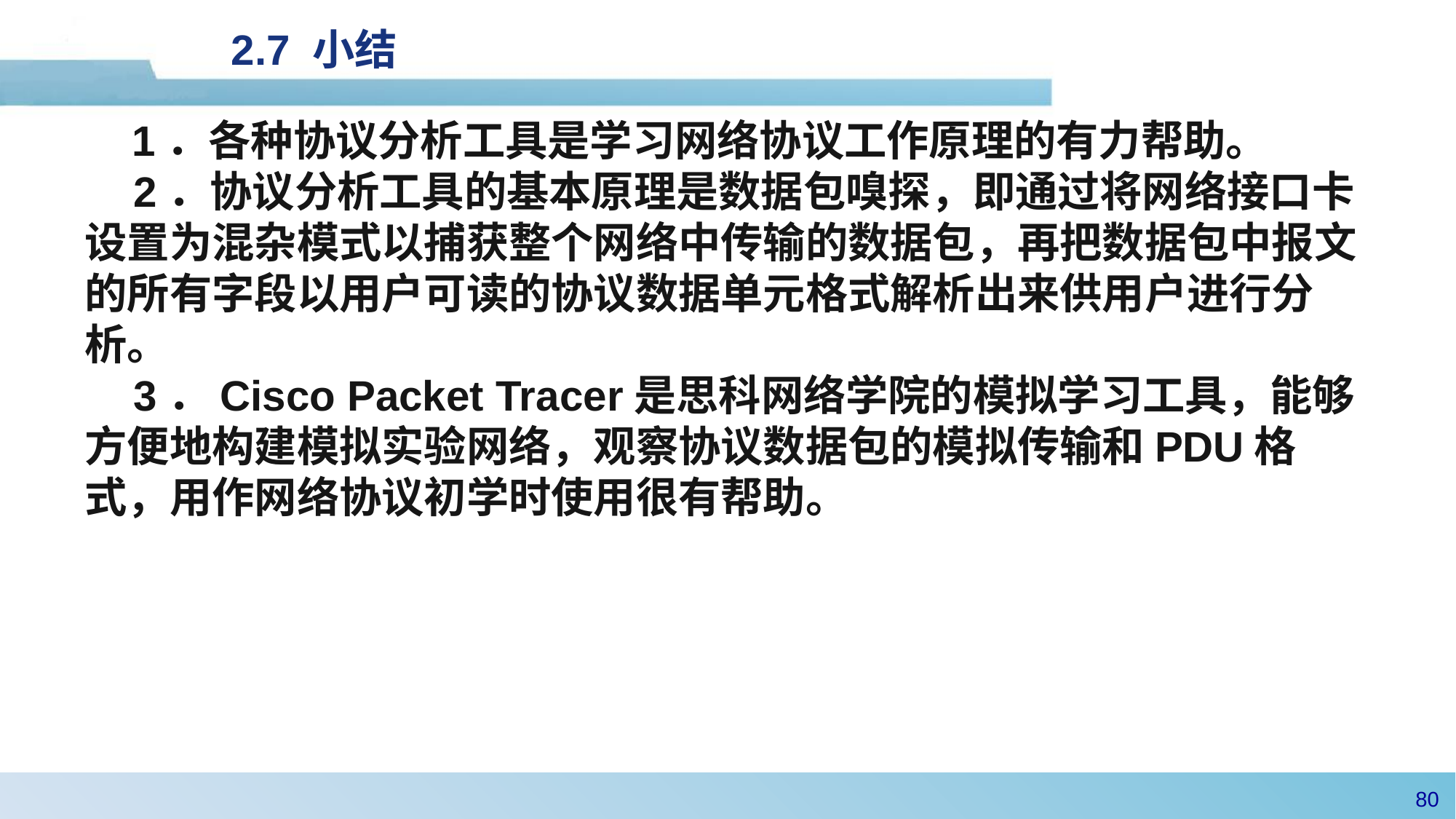

# 2.7 小结
    1．各种协议分析工具是学习网络协议工作原理的有力帮助。
    2．协议分析工具的基本原理是数据包嗅探，即通过将网络接口卡设置为混杂模式以捕获整个网络中传输的数据包，再把数据包中报文的所有字段以用户可读的协议数据单元格式解析出来供用户进行分析。
    3．Cisco Packet Tracer是思科网络学院的模拟学习工具，能够方便地构建模拟实验网络，观察协议数据包的模拟传输和PDU格式，用作网络协议初学时使用很有帮助。
80